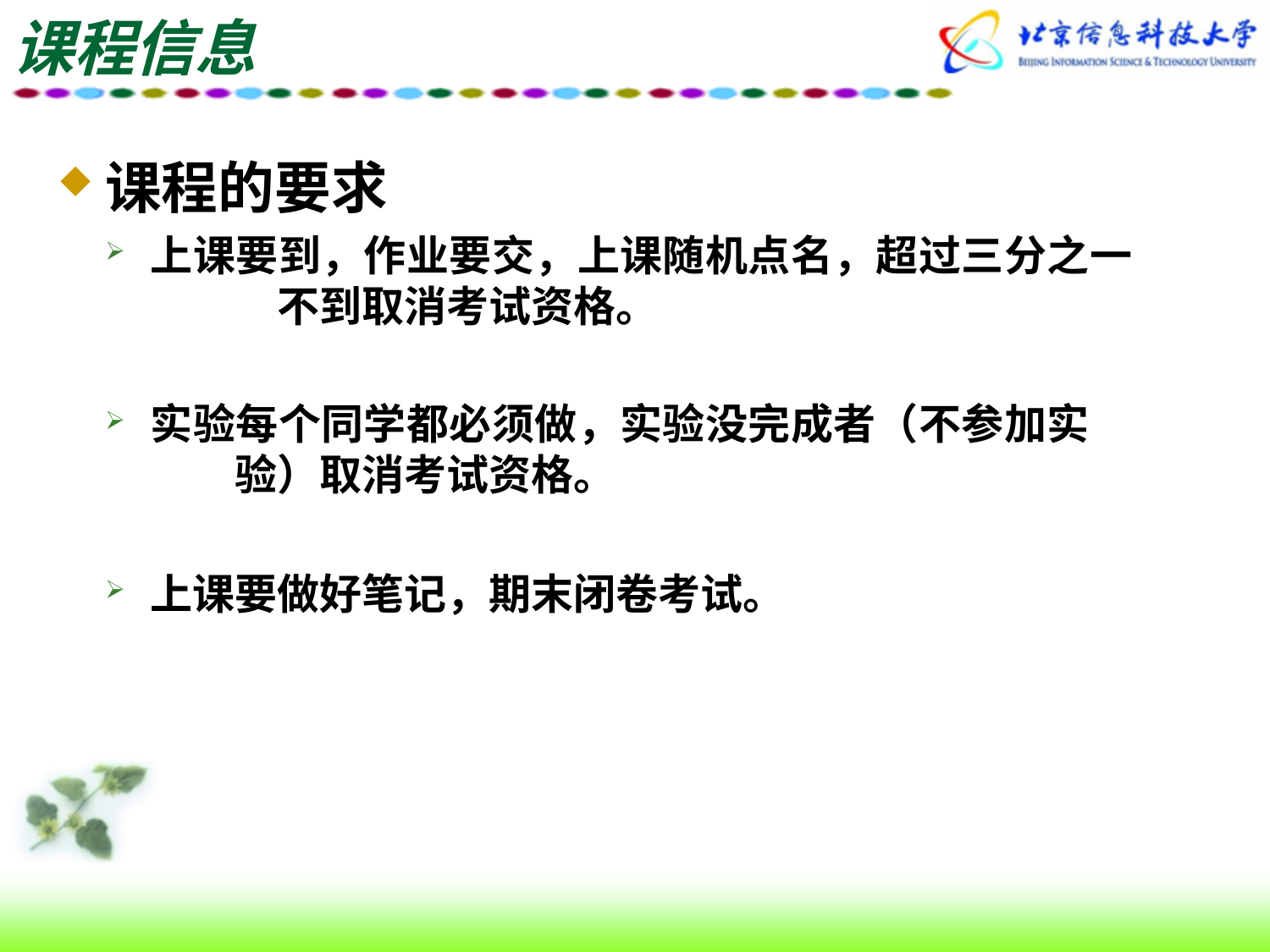

课程信息
课程的要求
上课要到，作业要交，上课随机点名，超过三分之一　　　　不到取消考试资格。

实验每个同学都必须做，实验没完成者（不参加实　　　　验）取消考试资格。

上课要做好笔记，期末闭卷考试。